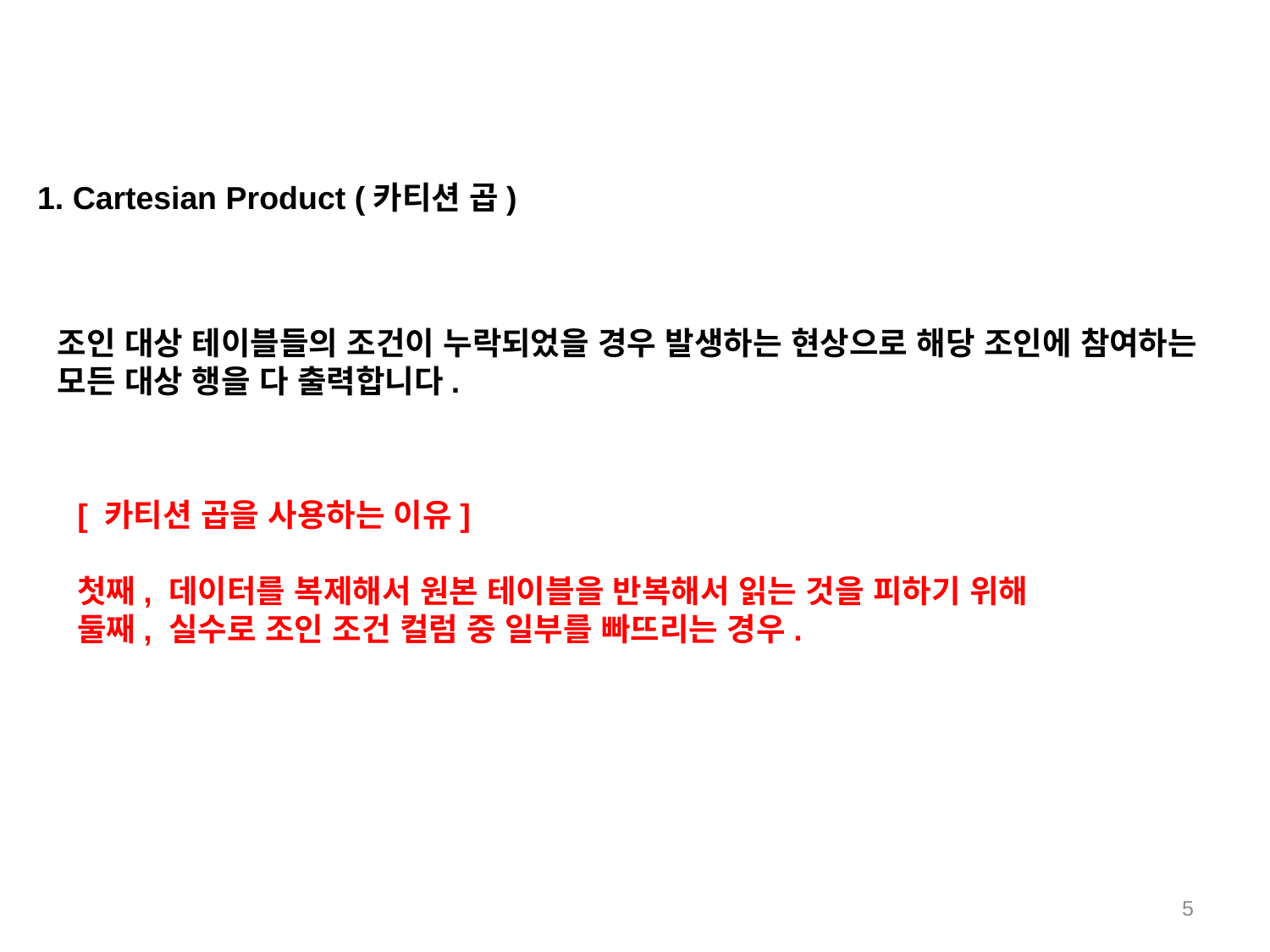

1. Cartesian Product (카티션 곱)

조인 대상 테이블들의 조건이 누락되었을 경우 발생하는 현상으로 해당 조인에 참여하는 모든 대상 행을 다 출력합니다.
[ 카티션 곱을 사용하는 이유]

첫째, 데이터를 복제해서 원본 테이블을 반복해서 읽는 것을 피하기 위해
둘째, 실수로 조인 조건 컬럼 중 일부를 빠뜨리는 경우.
5